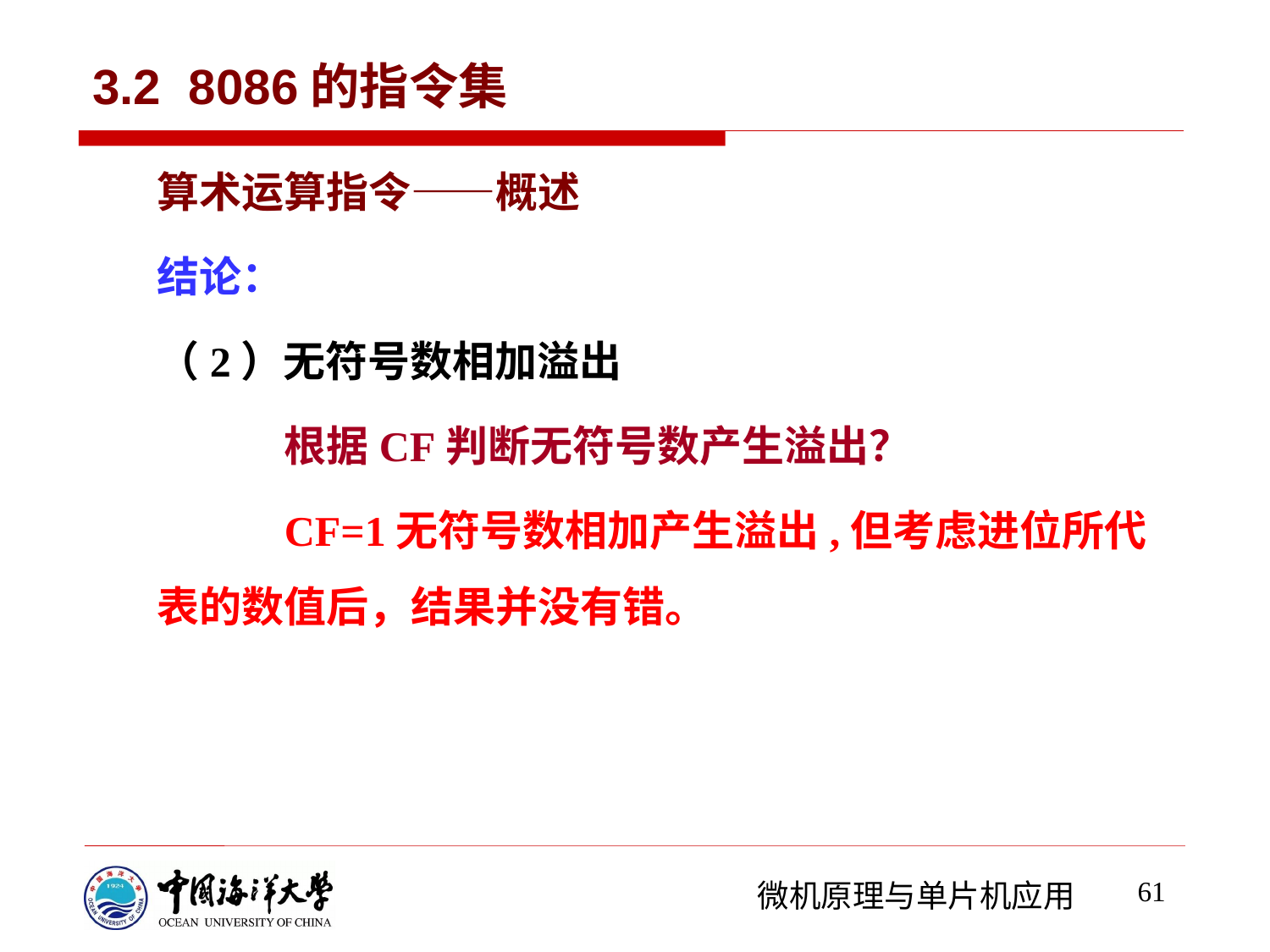

# 3.2  8086的指令集
算术运算指令——概述
结论：
（2）无符号数相加溢出
	根据CF判断无符号数产生溢出？
	CF=1无符号数相加产生溢出,但考虑进位所代表的数值后，结果并没有错。

61